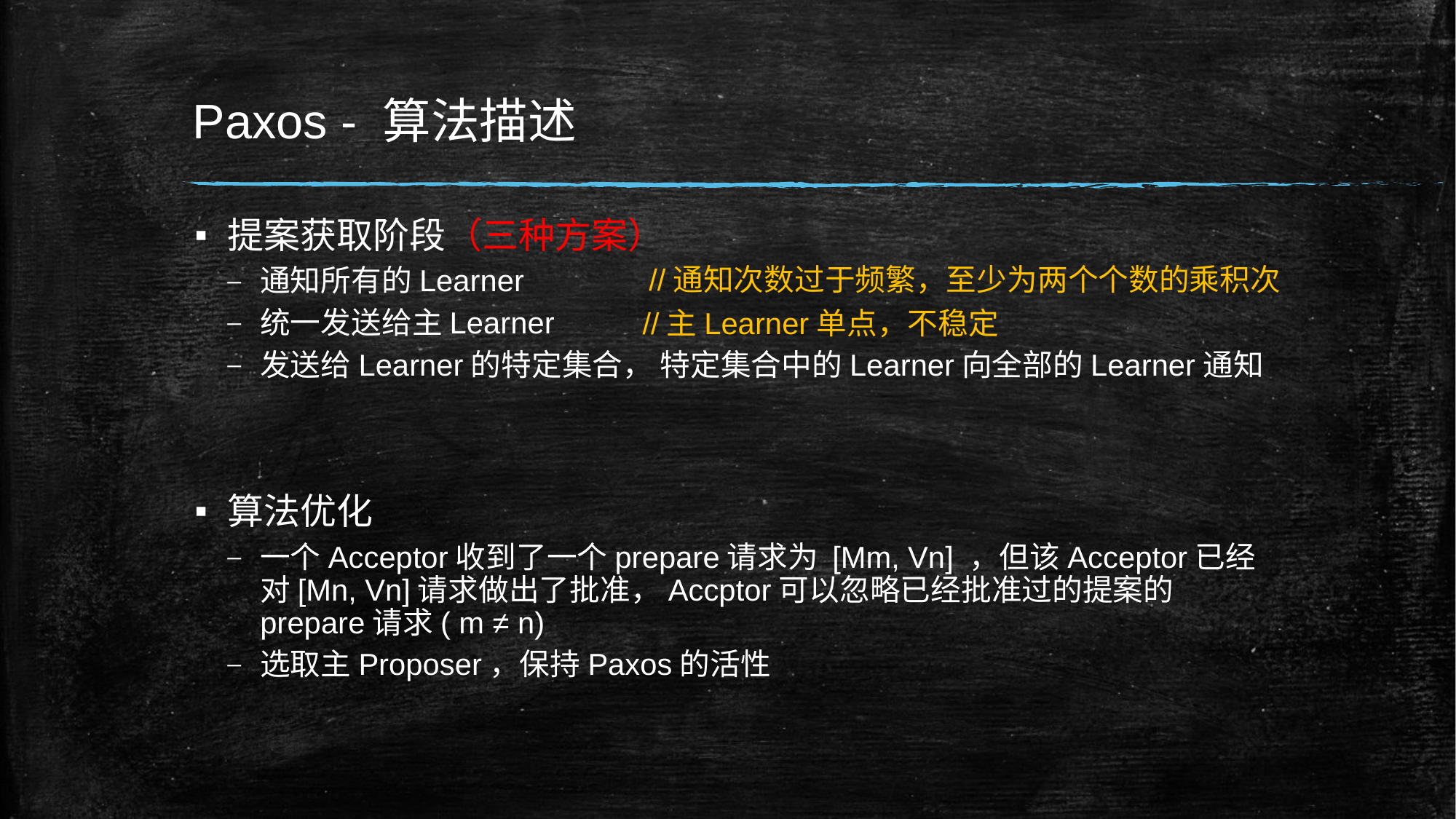

# Paxos - 算法描述
提案获取阶段（三种方案）
通知所有的Learner
统一发送给主Learner
发送给Learner的特定集合， 特定集合中的Learner向全部的Learner通知

算法优化
一个Acceptor收到了一个prepare请求为 [Mm, Vn] ，但该Acceptor已经对[Mn, Vn]请求做出了批准，Accptor可以忽略已经批准过的提案的prepare请求( m ≠ n)
选取主Proposer，保持Paxos的活性
//通知次数过于频繁，至少为两个个数的乘积次
//主Learner单点，不稳定